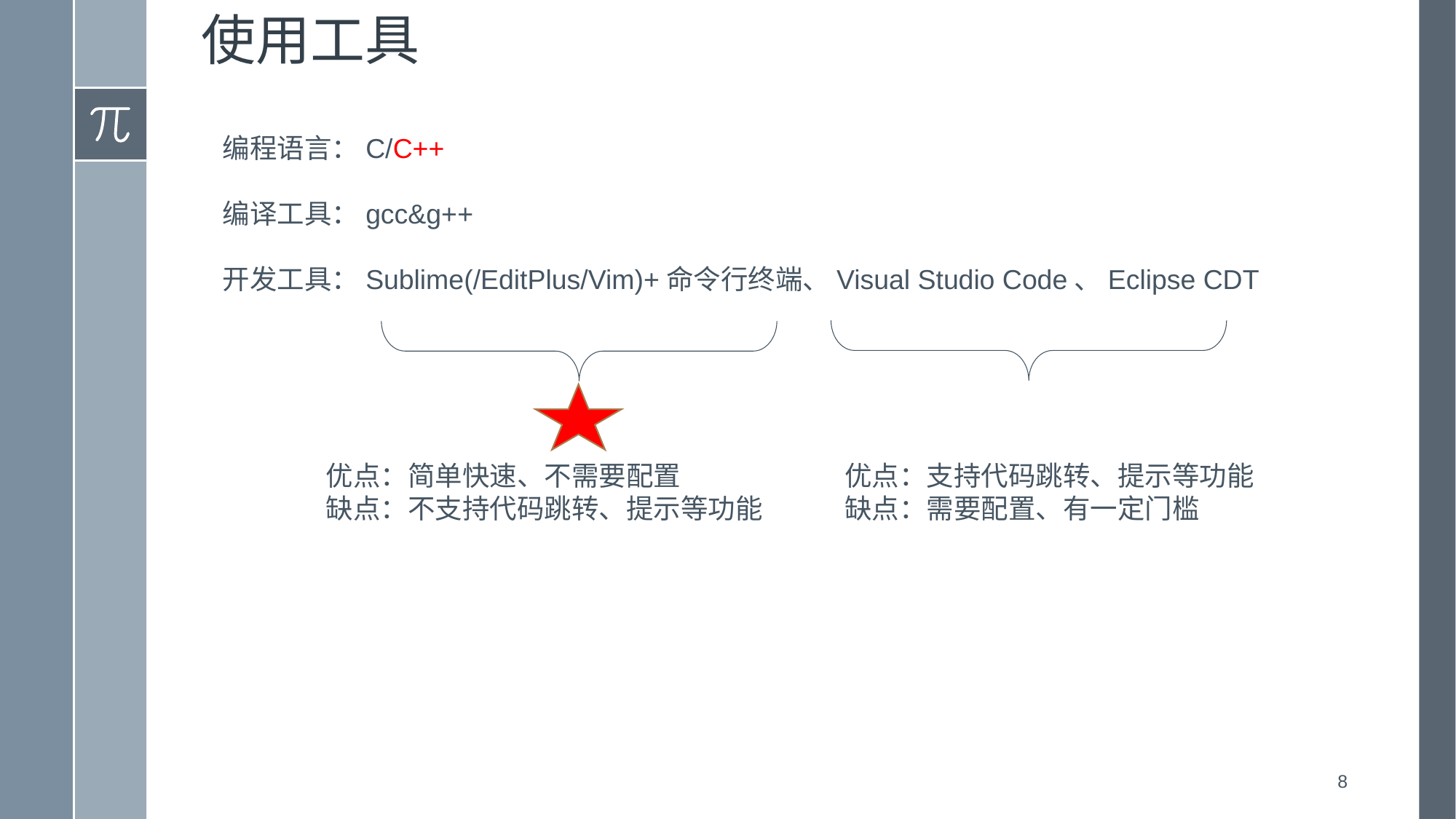

# 使用工具
编程语言：C/C++

编译工具：gcc&g++

开发工具：Sublime(/EditPlus/Vim)+命令行终端、Visual Studio Code、Eclipse CDT

优点：简单快速、不需要配置
缺点：不支持代码跳转、提示等功能
优点：支持代码跳转、提示等功能
缺点：需要配置、有一定门槛
8